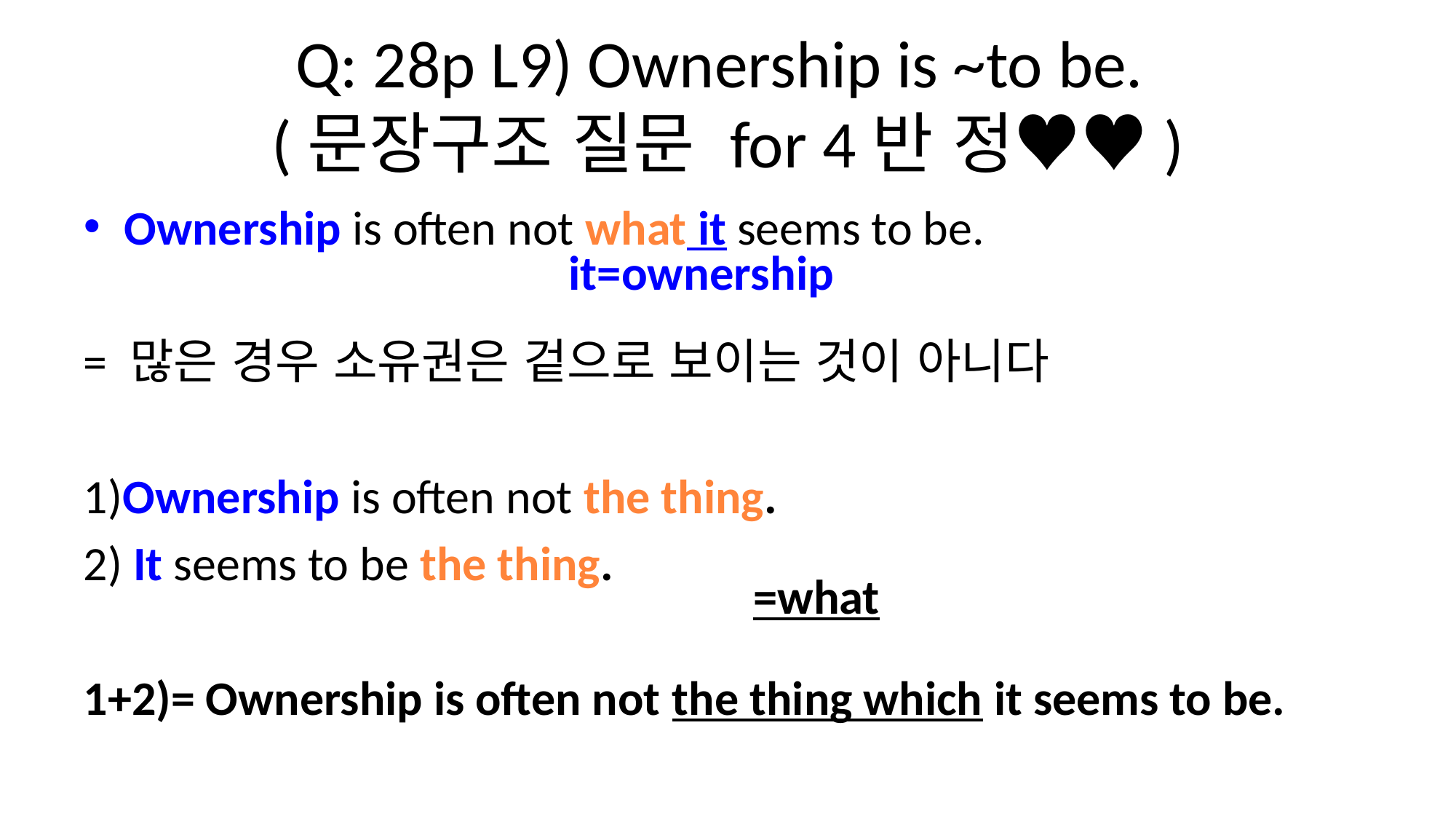

# Q: 28p L9) Ownership is ~to be. (문장구조 질문 for 4반 정♥♥)
Ownership is often not what it seems to be.

= 많은 경우 소유권은 겉으로 보이는 것이 아니다

1)Ownership is often not the thing.
2) It seems to be the thing.

1+2)= Ownership is often not the thing which it seems to be.

it=ownership
=what